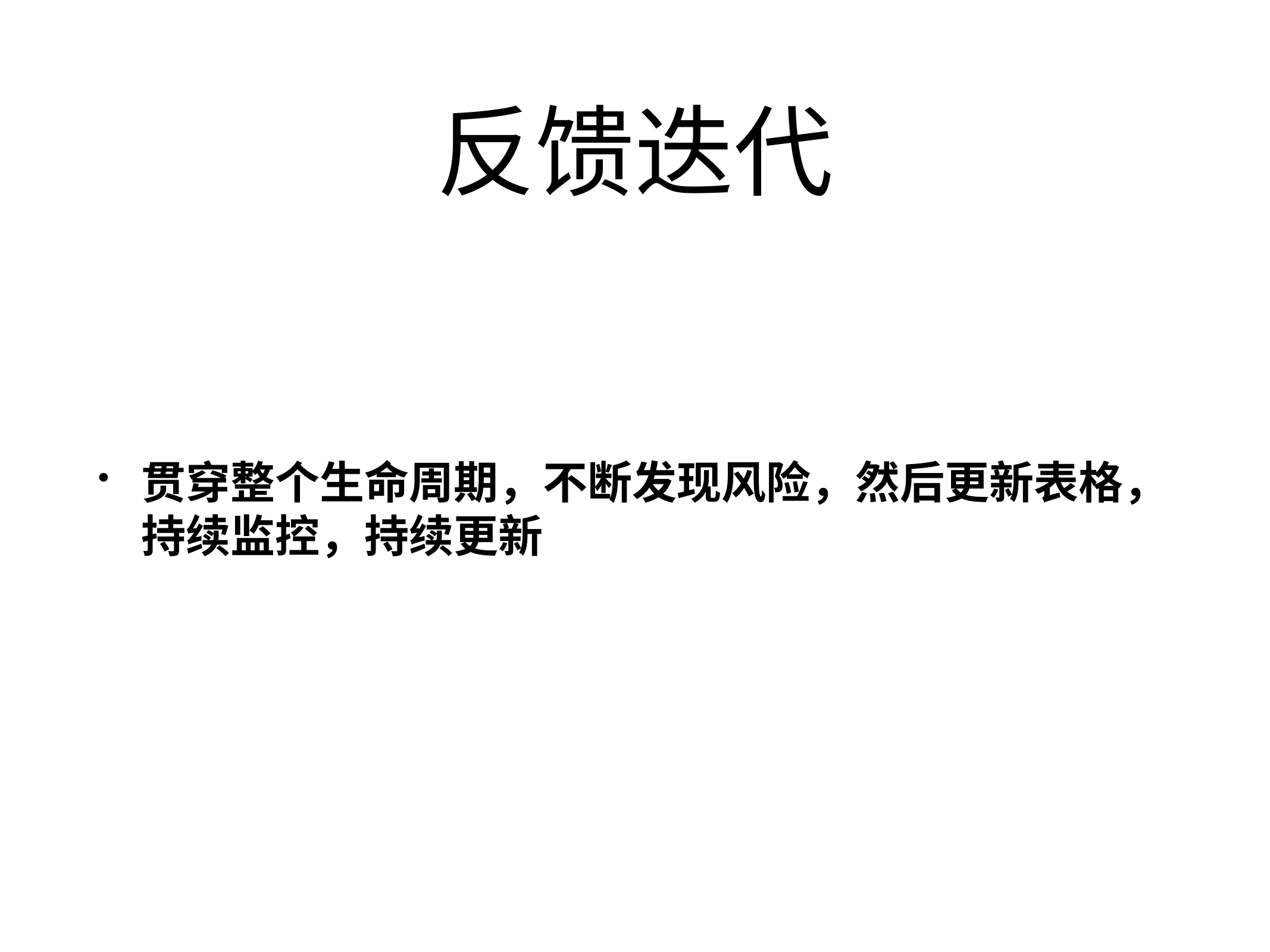

# 反馈迭代
贯穿整个生命周期，不断发现风险，然后更新表格，持续监控，持续更新